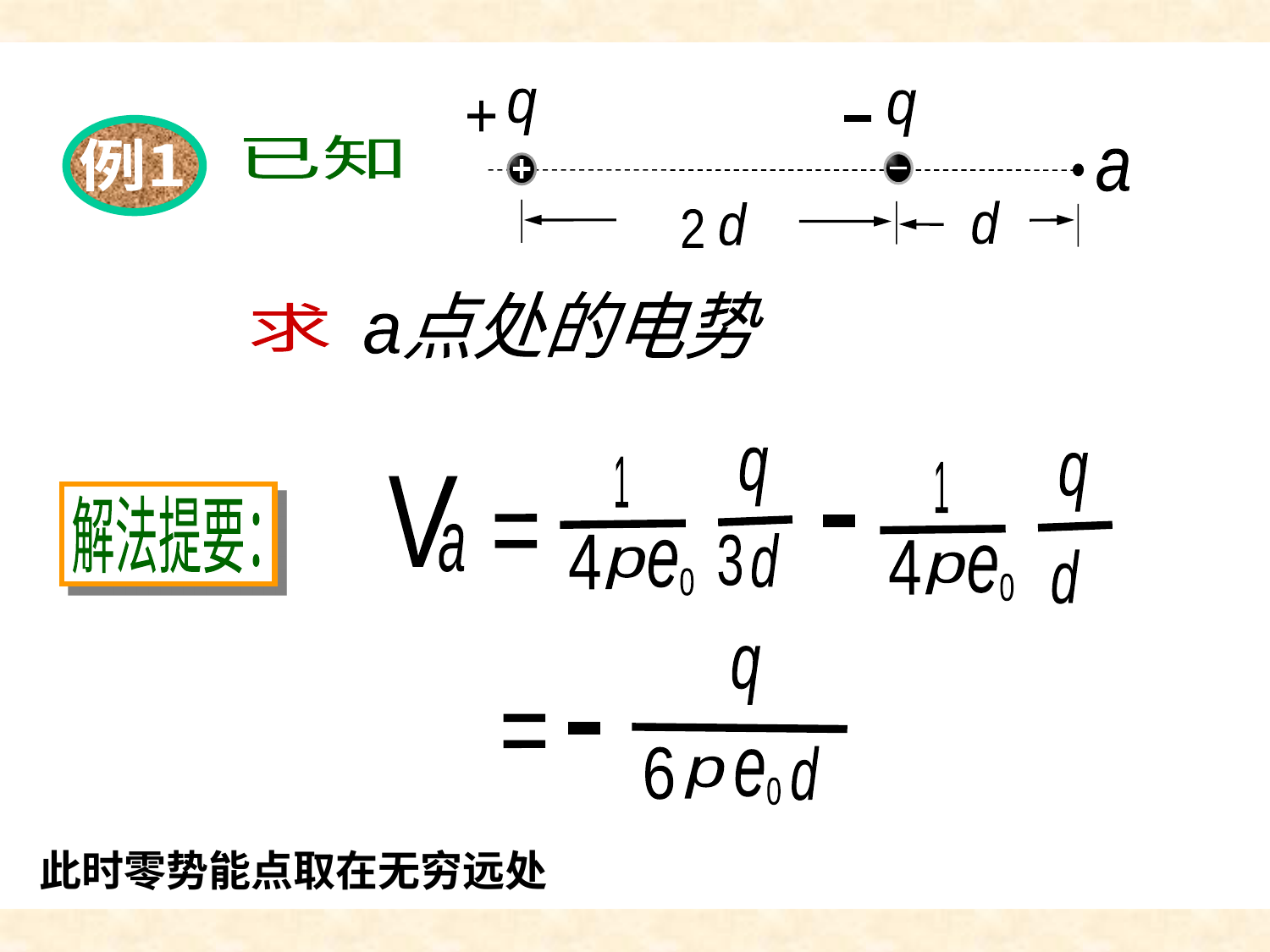

例
q
q
+
-

例1
已知
a

+

d

d

2

a点处的电势
求
q
1

d
3
4
ε
0
π
q
1

4
ε
0
d
π
V
a

解法提要：

-
q

-

d
6
ε
0
π
此时零势能点取在无穷远处